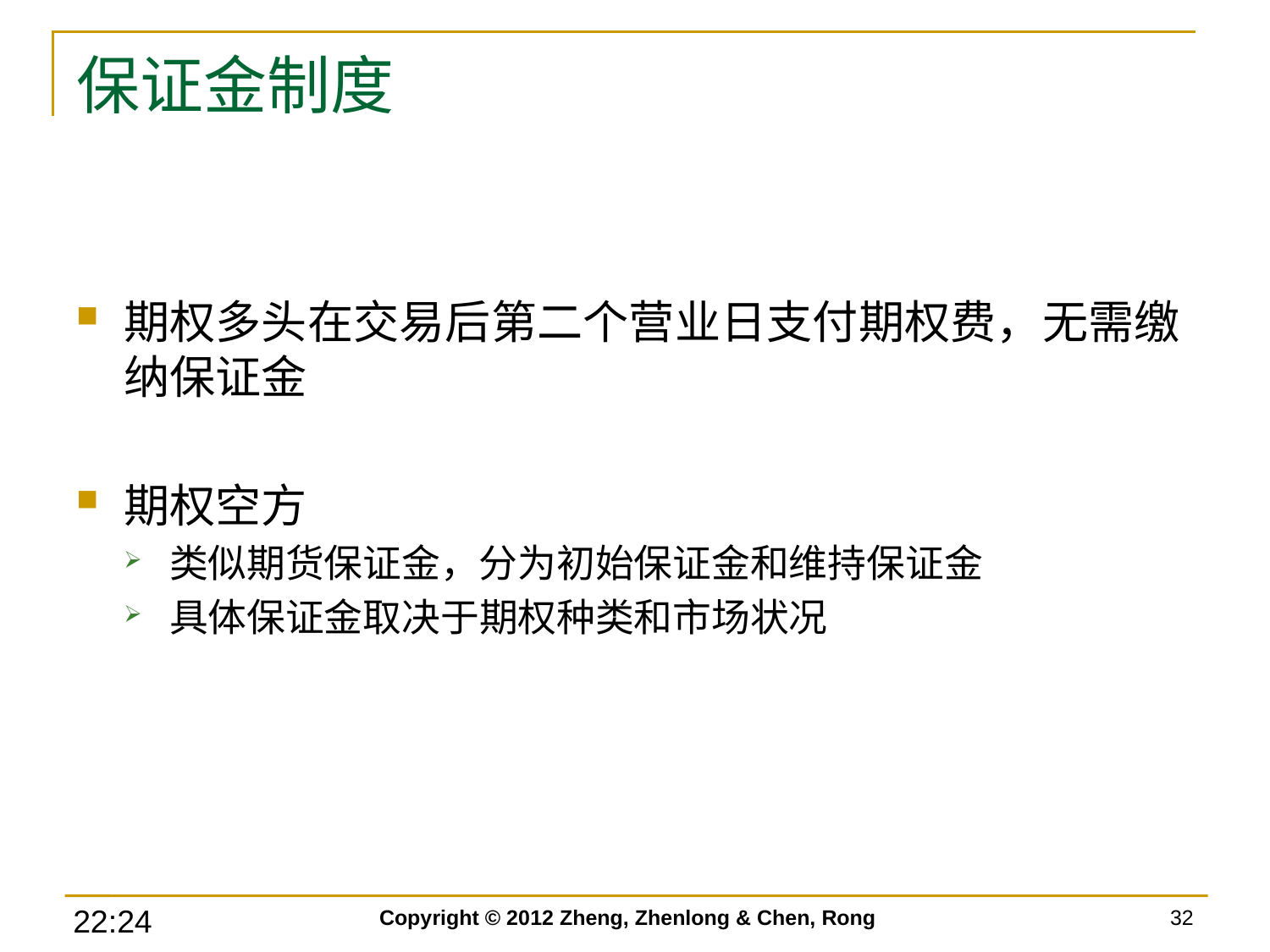

# 保证金制度

期权多头在交易后第二个营业日支付期权费，无需缴纳保证金

期权空方
类似期货保证金，分为初始保证金和维持保证金
具体保证金取决于期权种类和市场状况
Copyright © 2012 Zheng, Zhenlong & Chen, Rong
32